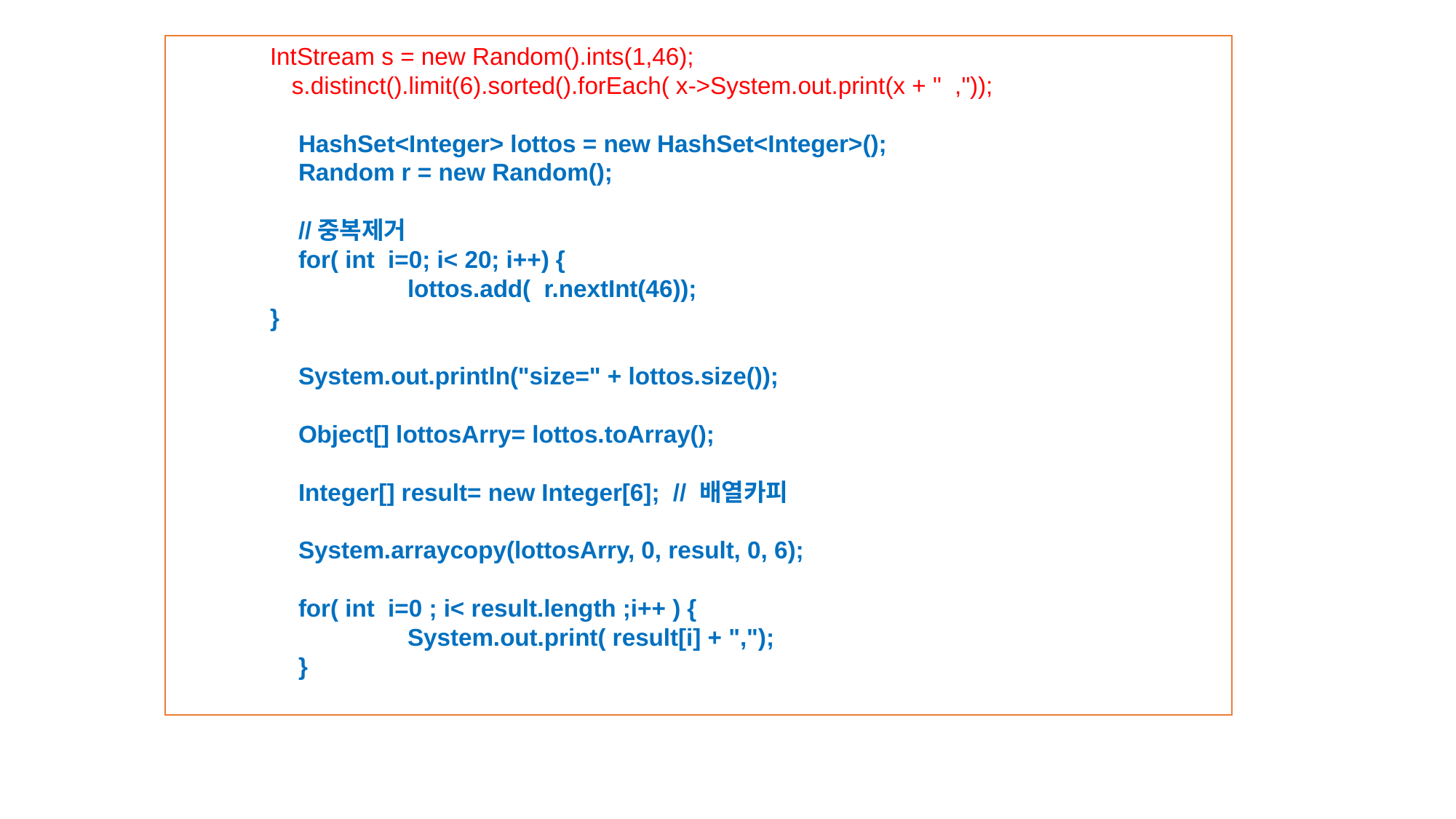

IntStream s = new Random().ints(1,46);
	 s.distinct().limit(6).sorted().forEach( x->System.out.print(x + "  ,"));

  	  HashSet<Integer> lottos = new HashSet<Integer>();
	  Random r = new Random();

	  //중복제거
	  for( int  i=0; i< 20; i++) {
		  lottos.add(  r.nextInt(46));
              }

	  System.out.println("size=" + lottos.size());

	  Object[] lottosArry= lottos.toArray();

	  Integer[] result= new Integer[6];  // 배열카피

	  System.arraycopy(lottosArry, 0, result, 0, 6);

	  for( int  i=0 ; i< result.length ;i++ ) {
		  System.out.print( result[i] + ",");
	  }